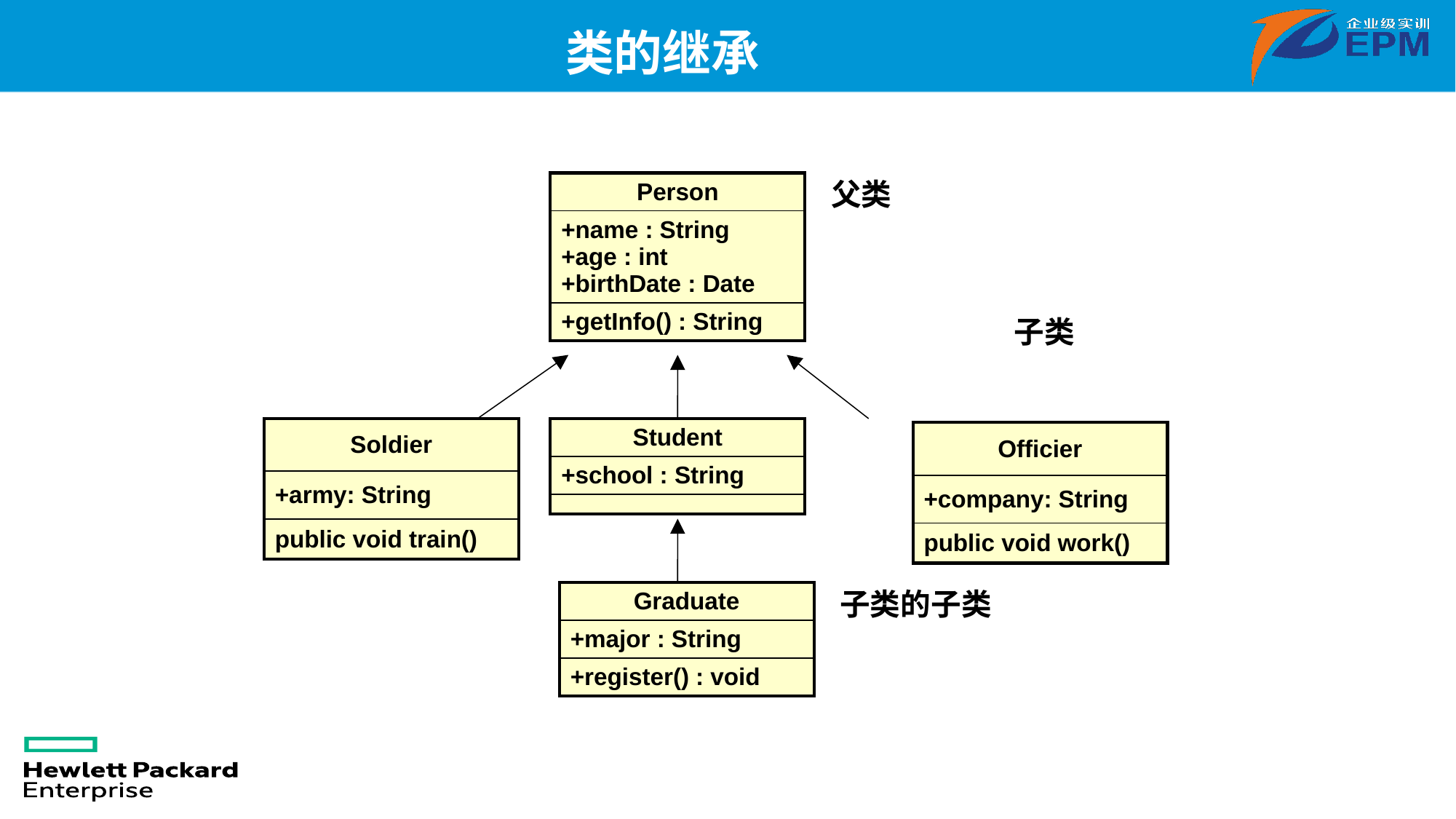

类的继承
父类
| Person |
| --- |
| +name : String +age : int +birthDate : Date |
| +getInfo() : String |
子类

| Student |
| --- |
| +school : String |
|  |
| Soldier |
| --- |
| +army: String |
| public void train() |
| Officier |
| --- |
| +company: String |
| public void work() |

子类的子类
| Graduate |
| --- |
| +major : String |
| +register() : void |